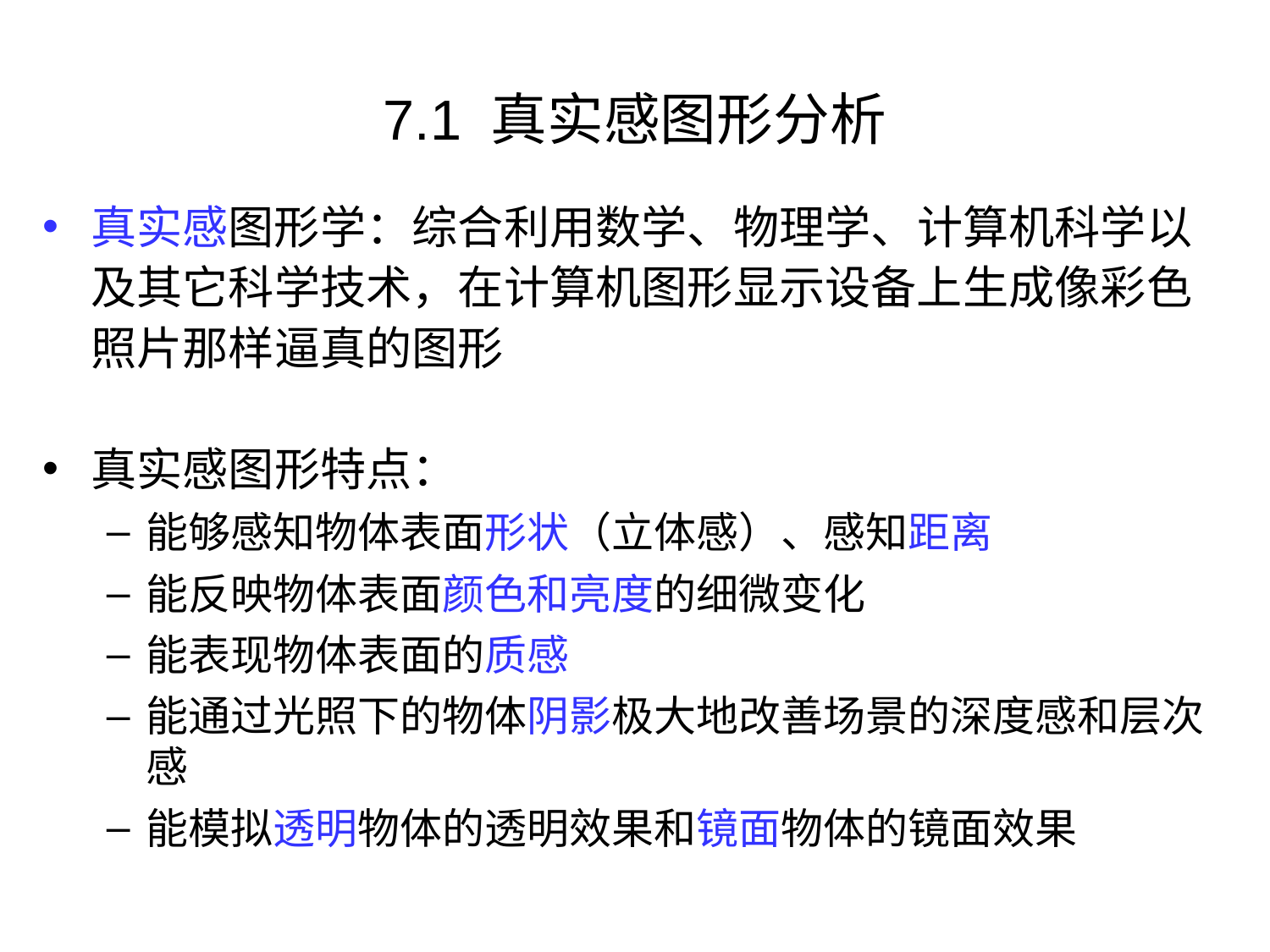

# 7.1 真实感图形分析
真实感图形学：综合利用数学、物理学、计算机科学以及其它科学技术，在计算机图形显示设备上生成像彩色照片那样逼真的图形

真实感图形特点：
能够感知物体表面形状（立体感）、感知距离
能反映物体表面颜色和亮度的细微变化
能表现物体表面的质感
能通过光照下的物体阴影极大地改善场景的深度感和层次感
能模拟透明物体的透明效果和镜面物体的镜面效果